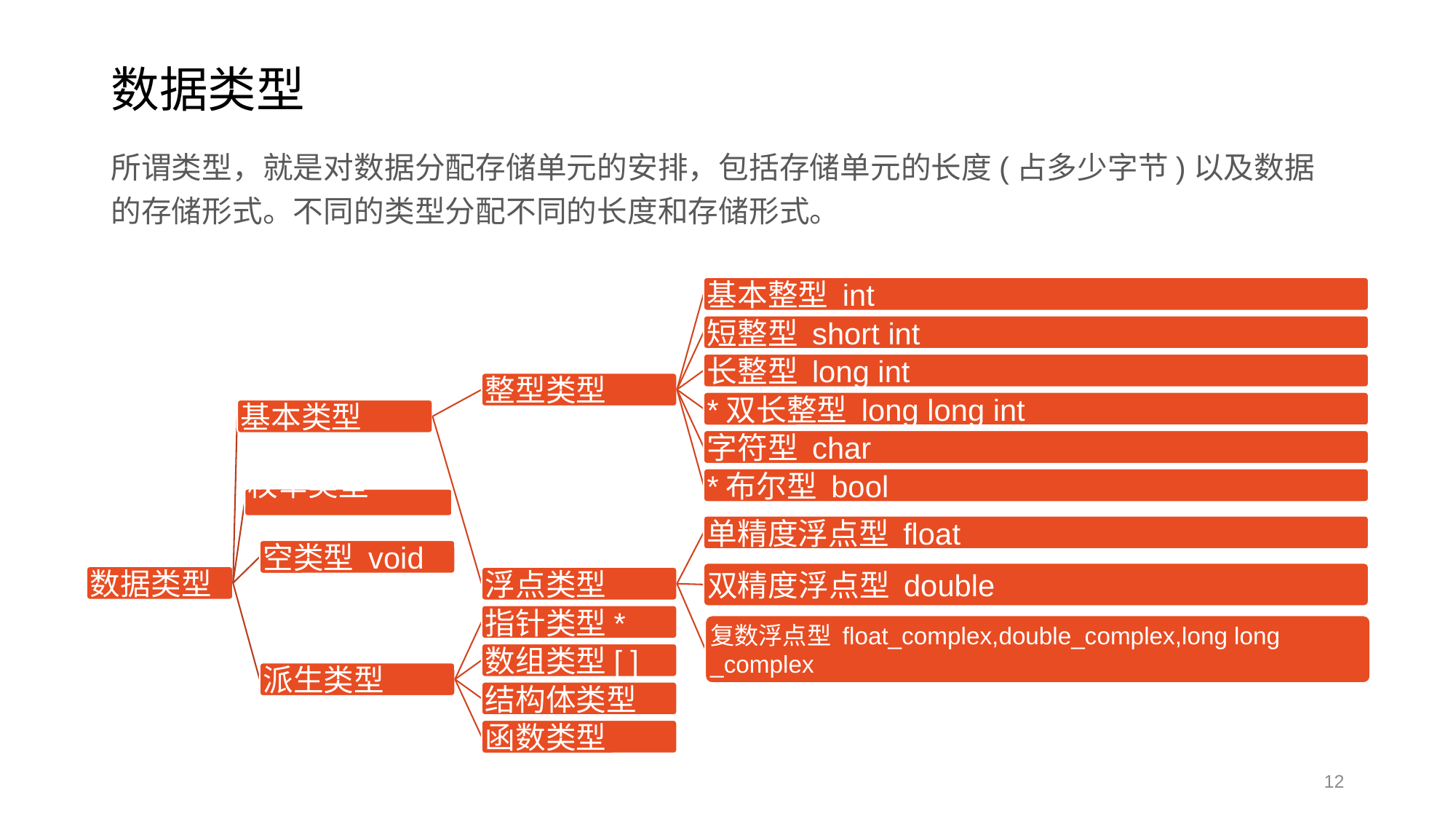

# 数据类型
所谓类型，就是对数据分配存储单元的安排，包括存储单元的长度(占多少字节)以及数据的存储形式。不同的类型分配不同的长度和存储形式。
数据类型

基本类型

整型类型

基本整型 int

短整型 short int

长整型 long int

*双长整型 long long int

字符型 char

*布尔型 bool

浮点类型

单精度浮点型 float

双精度浮点型 double

复数浮点型 float_complex,double_complex,long long _complex

枚举类型 enum

空类型 void

派生类型

指针类型*

数组类型[ ]

结构体类型

函数类型
12